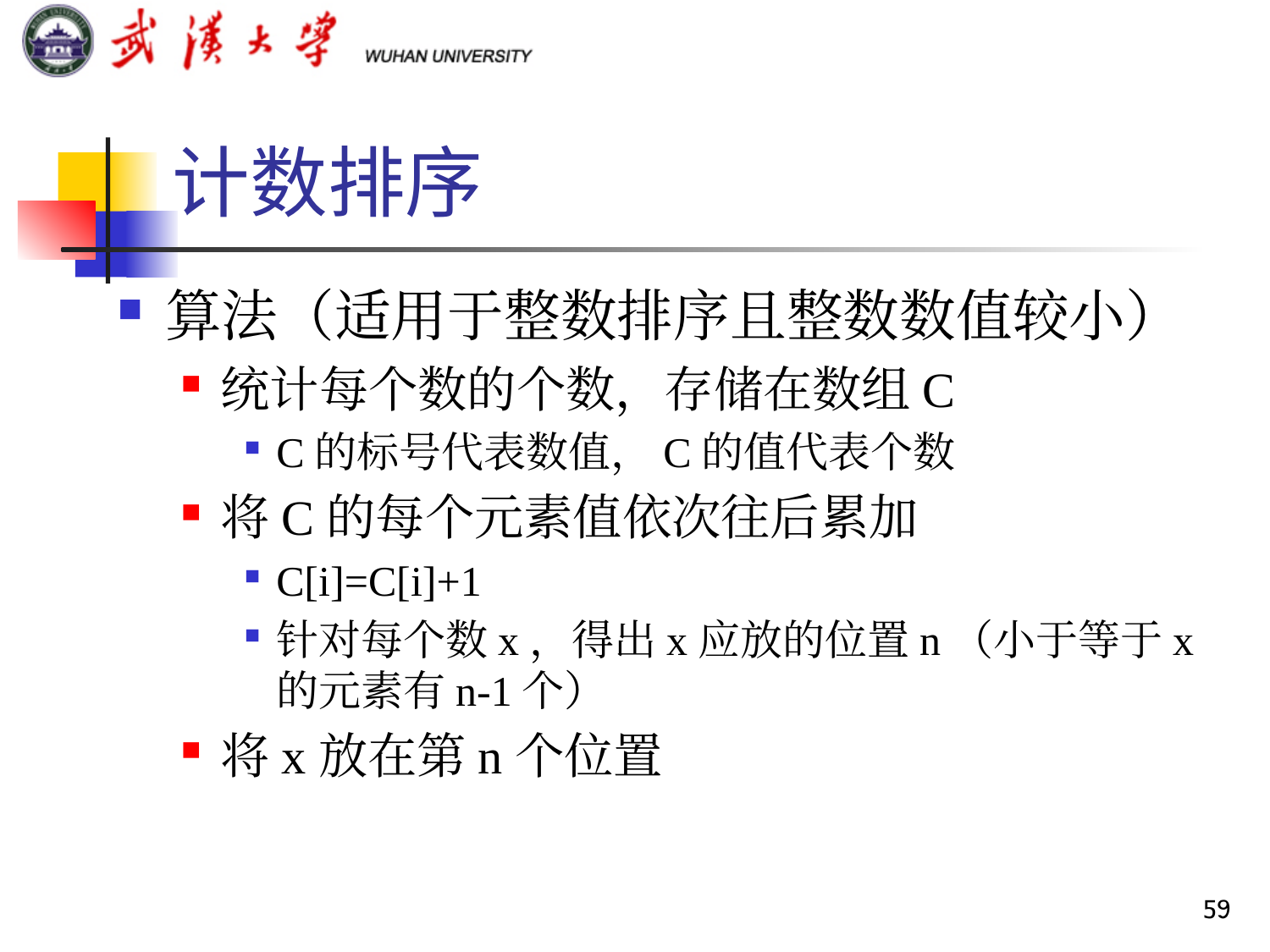

# 计数排序
算法（适用于整数排序且整数数值较小）
统计每个数的个数，存储在数组C
C的标号代表数值，C的值代表个数
将C的每个元素值依次往后累加
C[i]=C[i]+1
针对每个数x，得出x应放的位置n（小于等于x的元素有n-1个）
将x放在第n个位置

59